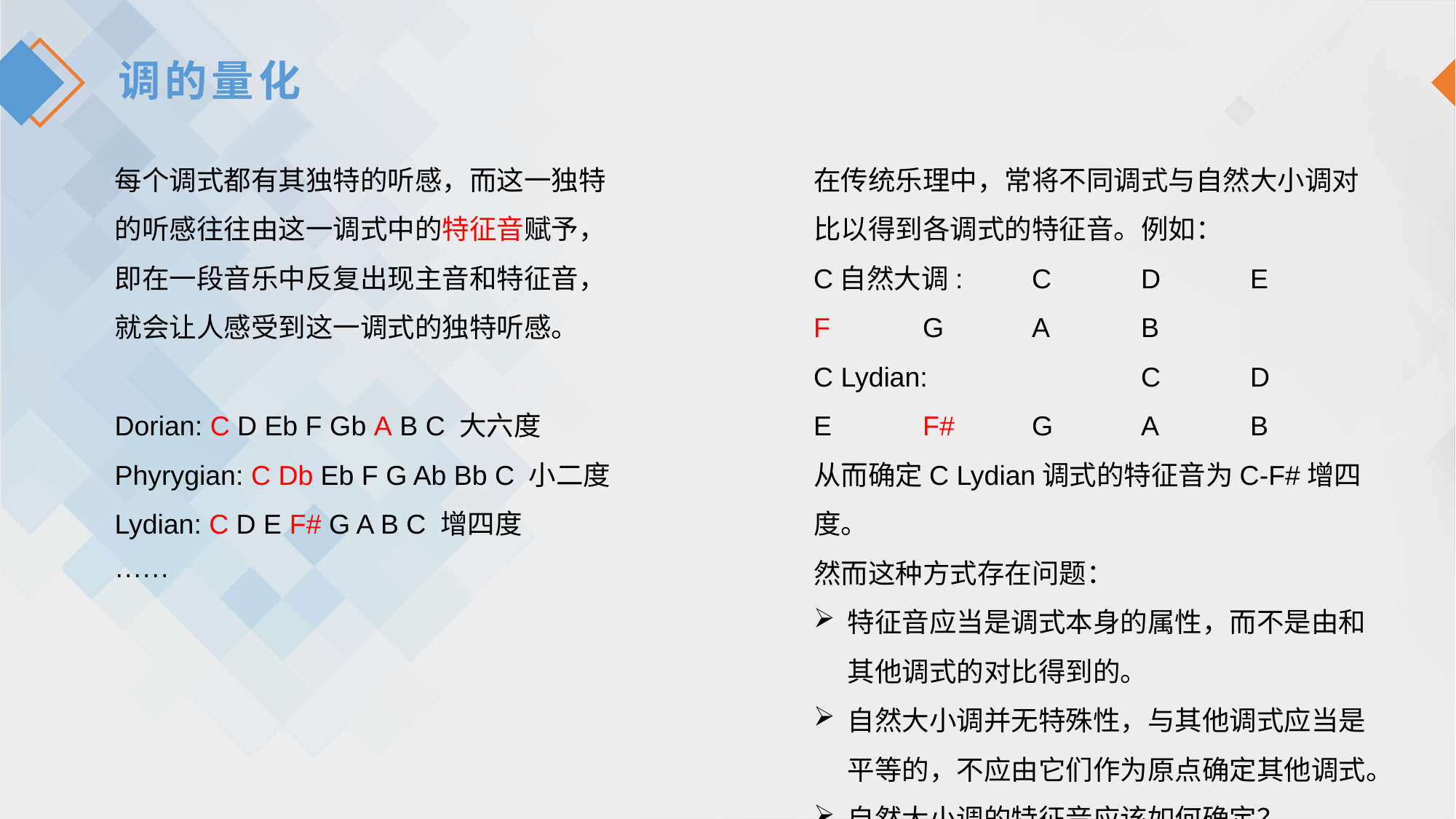

调的量化
每个调式都有其独特的听感，而这一独特的听感往往由这一调式中的特征音赋予，即在一段音乐中反复出现主音和特征音，就会让人感受到这一调式的独特听感。

Dorian: C D Eb F Gb A B C 大六度
Phyrygian: C Db Eb F G Ab Bb C 小二度
Lydian: C D E F# G A B C 增四度
······
在传统乐理中，常将不同调式与自然大小调对比以得到各调式的特征音。例如：
C自然大调:	C	D	E	F	G	A	B
C Lydian:		C	D	E	F#	G	A	B
从而确定C Lydian调式的特征音为C-F#增四度。
然而这种方式存在问题：
特征音应当是调式本身的属性，而不是由和其他调式的对比得到的。
自然大小调并无特殊性，与其他调式应当是平等的，不应由它们作为原点确定其他调式。
自然大小调的特征音应该如何确定？